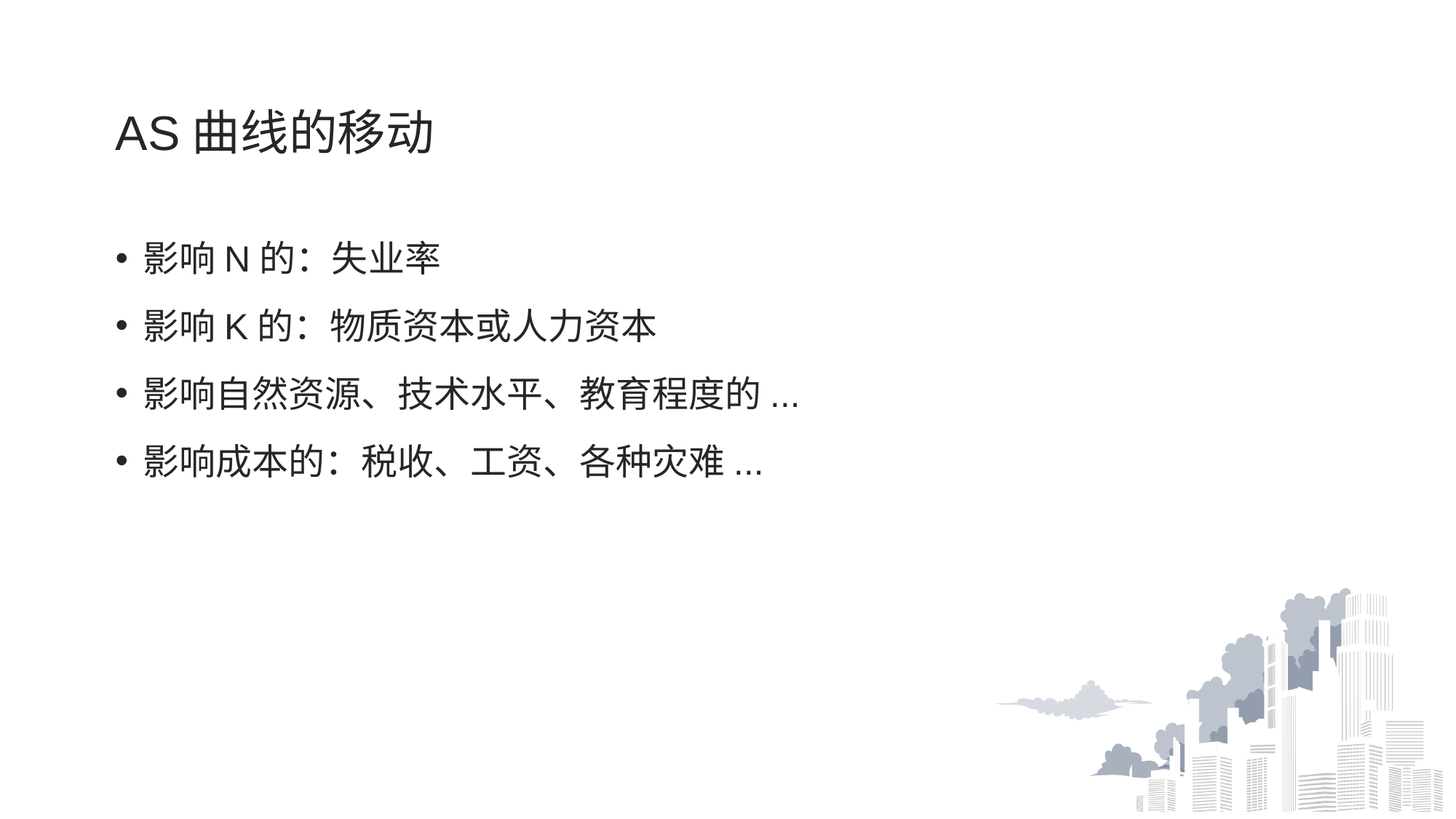

# AS曲线的移动
影响N的：失业率
影响K的：物质资本或人力资本
影响自然资源、技术水平、教育程度的...
影响成本的：税收、工资、各种灾难...

·